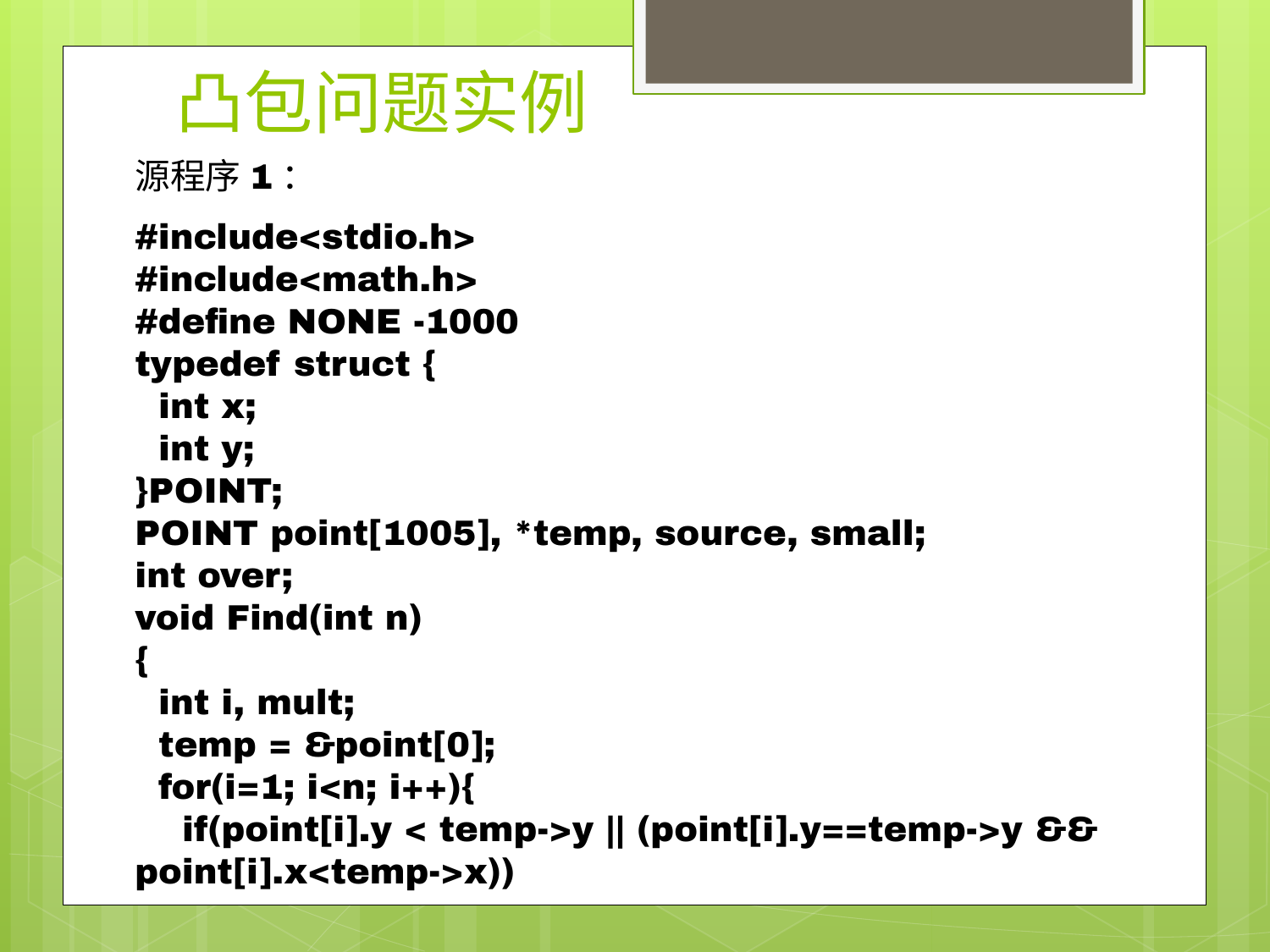

# 凸包问题实例
源程序1：
#include<stdio.h>
#include<math.h>
#define NONE -1000
typedef struct {
  int x;
  int y;
}POINT;
POINT point[1005], *temp, source, small;
int over;
void Find(int n)
{
  int i, mult;
  temp = &point[0];
  for(i=1; i<n; i++){
    if(point[i].y < temp->y || (point[i].y==temp->y && point[i].x<temp->x))